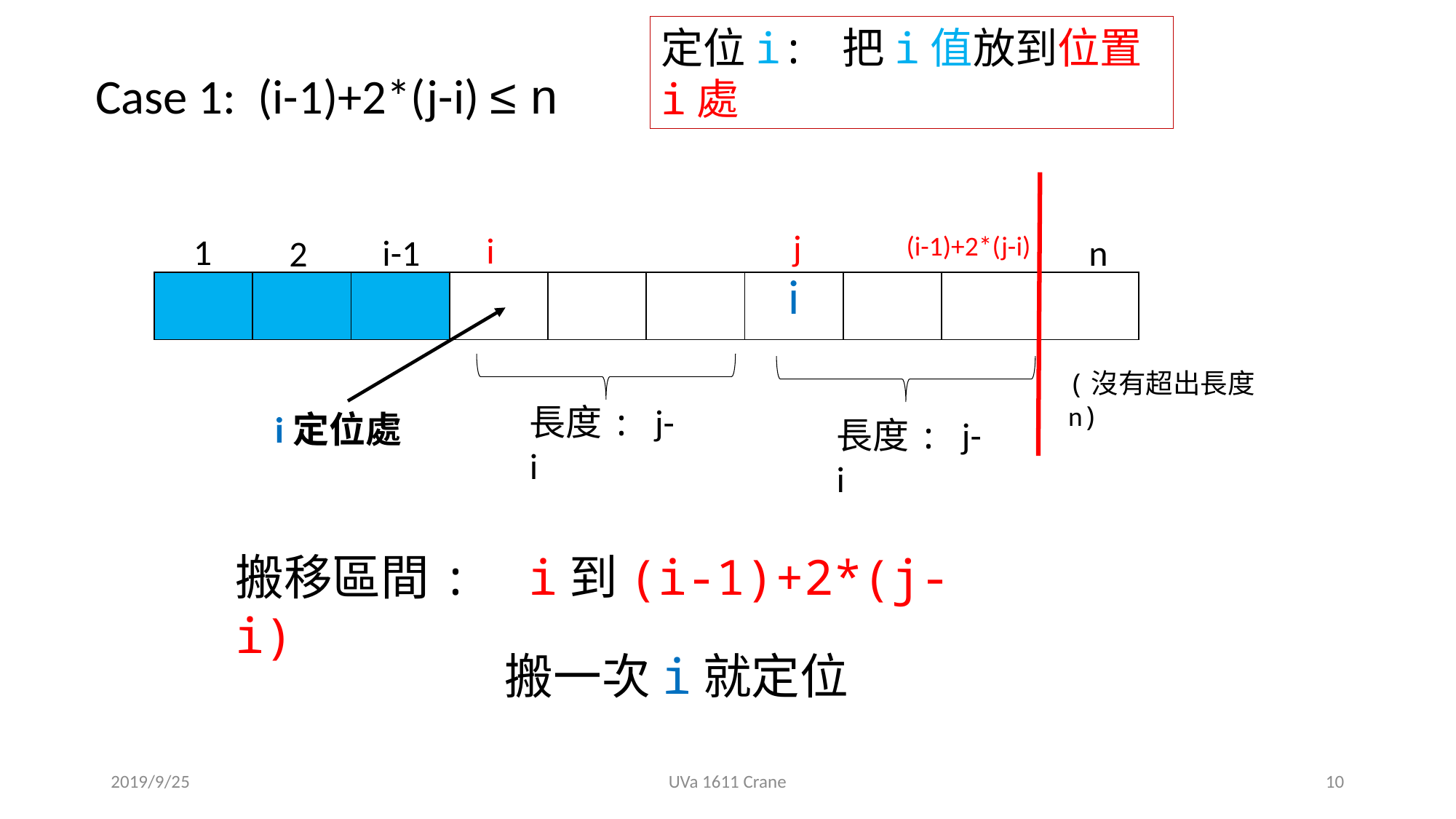

定位i: 把i值放到位置i處
Case 1:  (i-1)+2*(j-i) ≤ n
j
i
1
(i-1)+2*(j-i)
i-1
n
2

|  |  |  |  |  |  | i |  |  |  |
| --- | --- | --- | --- | --- | --- | --- | --- | --- | --- |
(沒有超出長度n)
長度: j-i
i定位處
長度: j-i
搬移區間:  i到(i-1)+2*(j-i)
搬一次i就定位
2019/9/25
UVa 1611 Crane
10